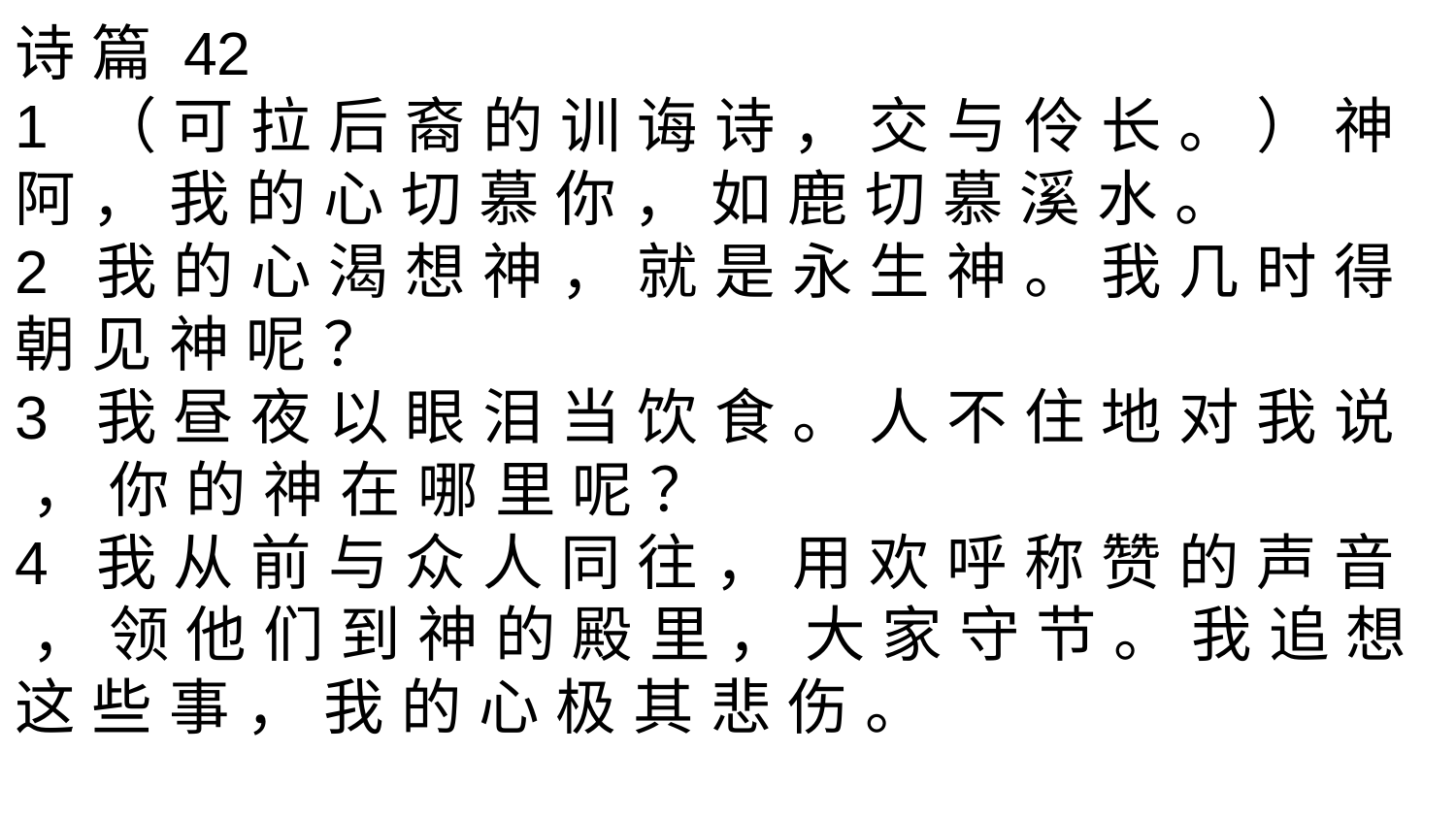

诗 篇 42
1  （ 可 拉 后 裔 的 训 诲 诗 ， 交 与 伶 长 。 ） 神 阿 ， 我 的 心 切 慕 你 ， 如 鹿 切 慕 溪 水 。
2  我 的 心 渴 想 神 ， 就 是 永 生 神 。 我 几 时 得 朝 见 神 呢 ？
3  我 昼 夜 以 眼 泪 当 饮 食 。 人 不 住 地 对 我 说 ， 你 的 神 在 哪 里 呢 ？
4  我 从 前 与 众 人 同 往 ， 用 欢 呼 称 赞 的 声 音 ， 领 他 们 到 神 的 殿 里 ， 大 家 守 节 。 我 追 想 这 些 事 ， 我 的 心 极 其 悲 伤 。